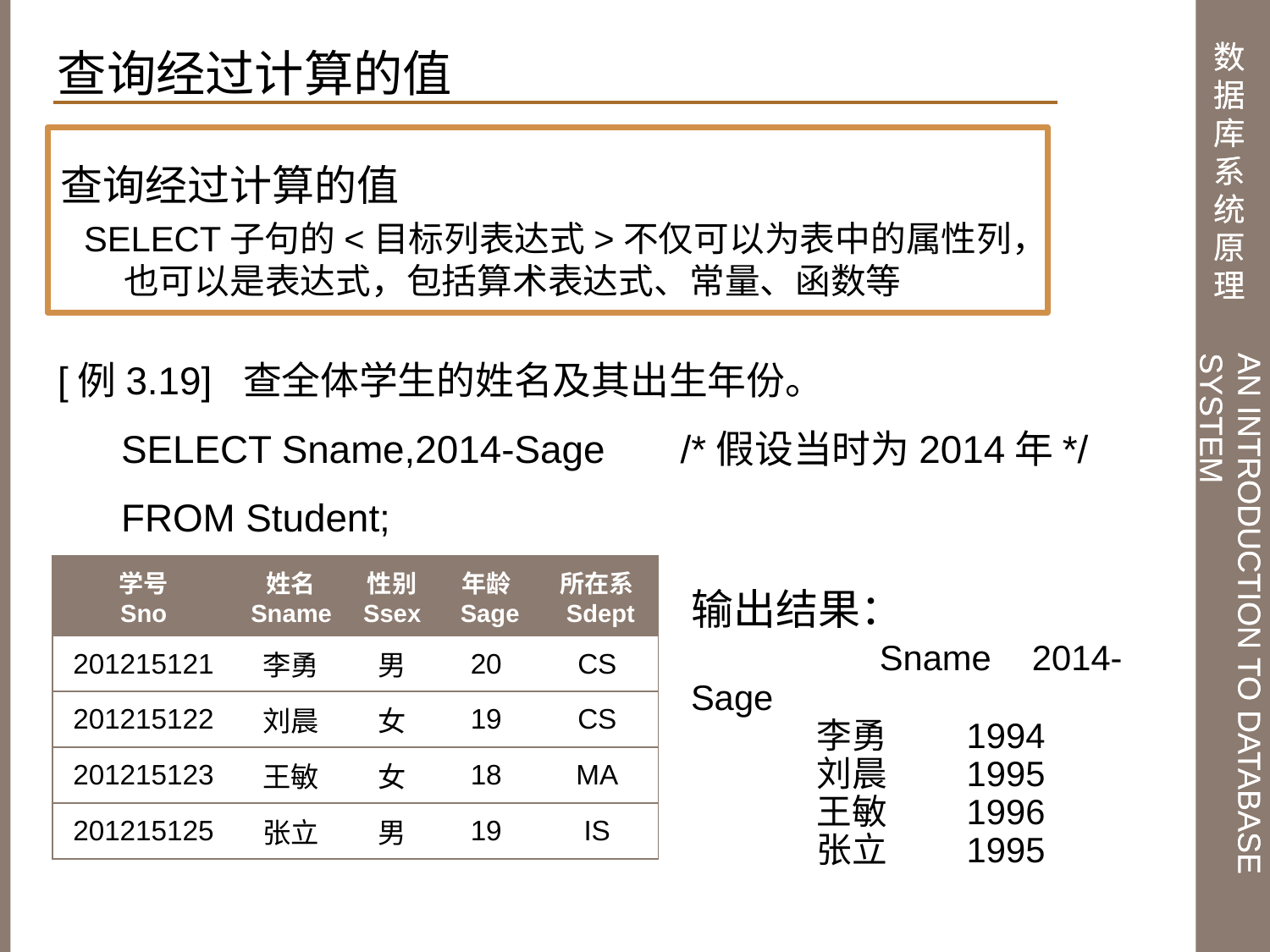

查询经过计算的值
查询经过计算的值
SELECT子句的<目标列表达式>不仅可以为表中的属性列，也可以是表达式，包括算术表达式、常量、函数等
[例3.19]  查全体学生的姓名及其出生年份。
SELECT Sname,2014-Sage       /*假设当时为2014年*/
FROM Student;

| 学号 Sno | 姓名 Sname | 性别 Ssex | 年龄 Sage | 所在系 Sdept |
| --- | --- | --- | --- | --- |
| 201215121 | 李勇 | 男 | 20 | CS |
| 201215122 | 刘晨 | 女 | 19 | CS |
| 201215123 | 王敏 | 女 | 18 | MA |
| 201215125 | 张立 | 男 | 19 | IS |
输出结果：
            Sname   2014-Sage
               李勇         1994
               刘晨         1995
               王敏         1996
               张立         1995